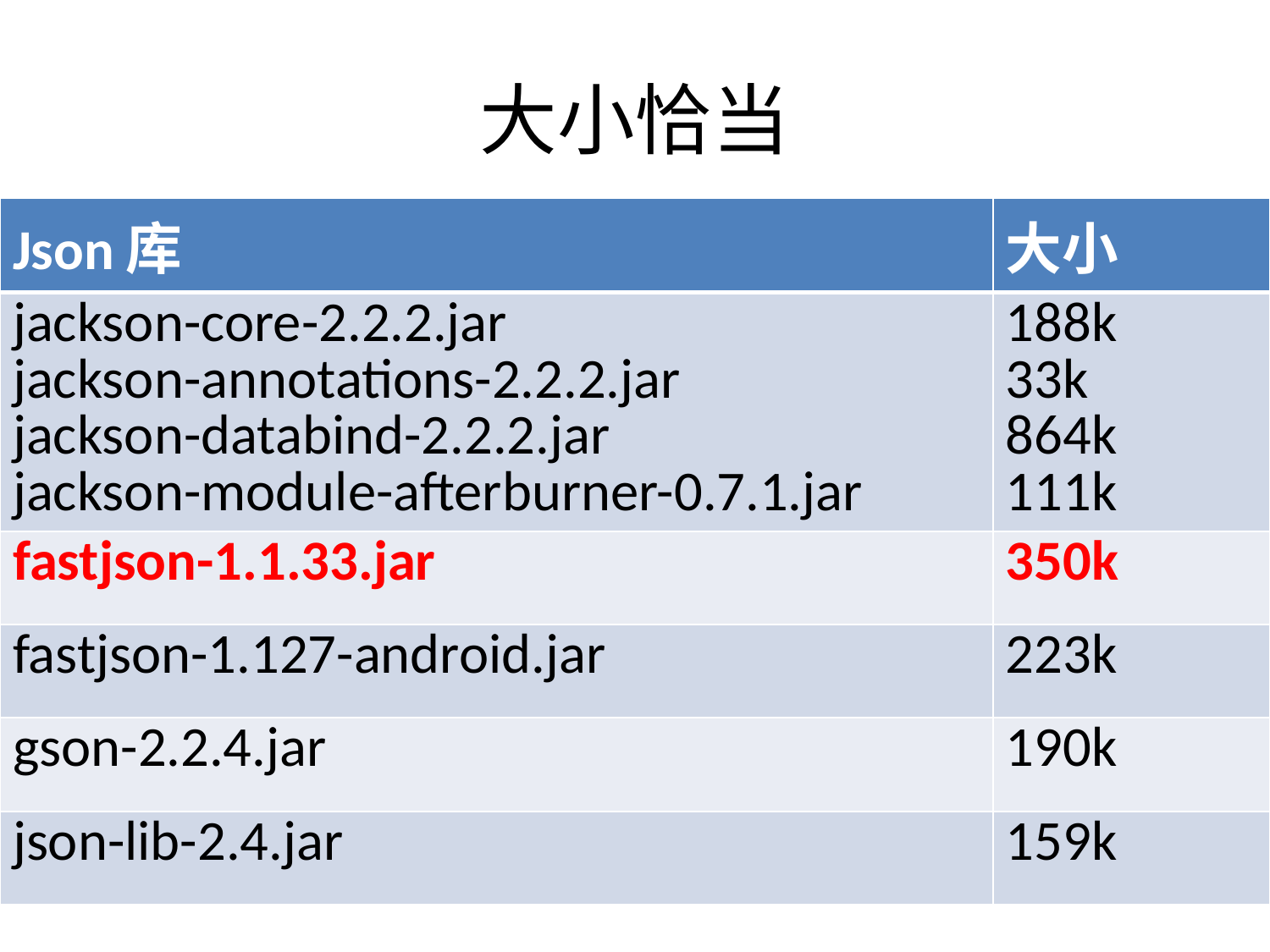

# 大小恰当
| Json库 | 大小 |
| --- | --- |
| jackson-core-2.2.2.jar jackson-annotations-2.2.2.jar jackson-databind-2.2.2.jar jackson-module-afterburner-0.7.1.jar | 188k 33k 864k 111k |
| fastjson-1.1.33.jar | 350k |
| fastjson-1.127-android.jar | 223k |
| gson-2.2.4.jar | 190k |
| json-lib-2.4.jar | 159k |